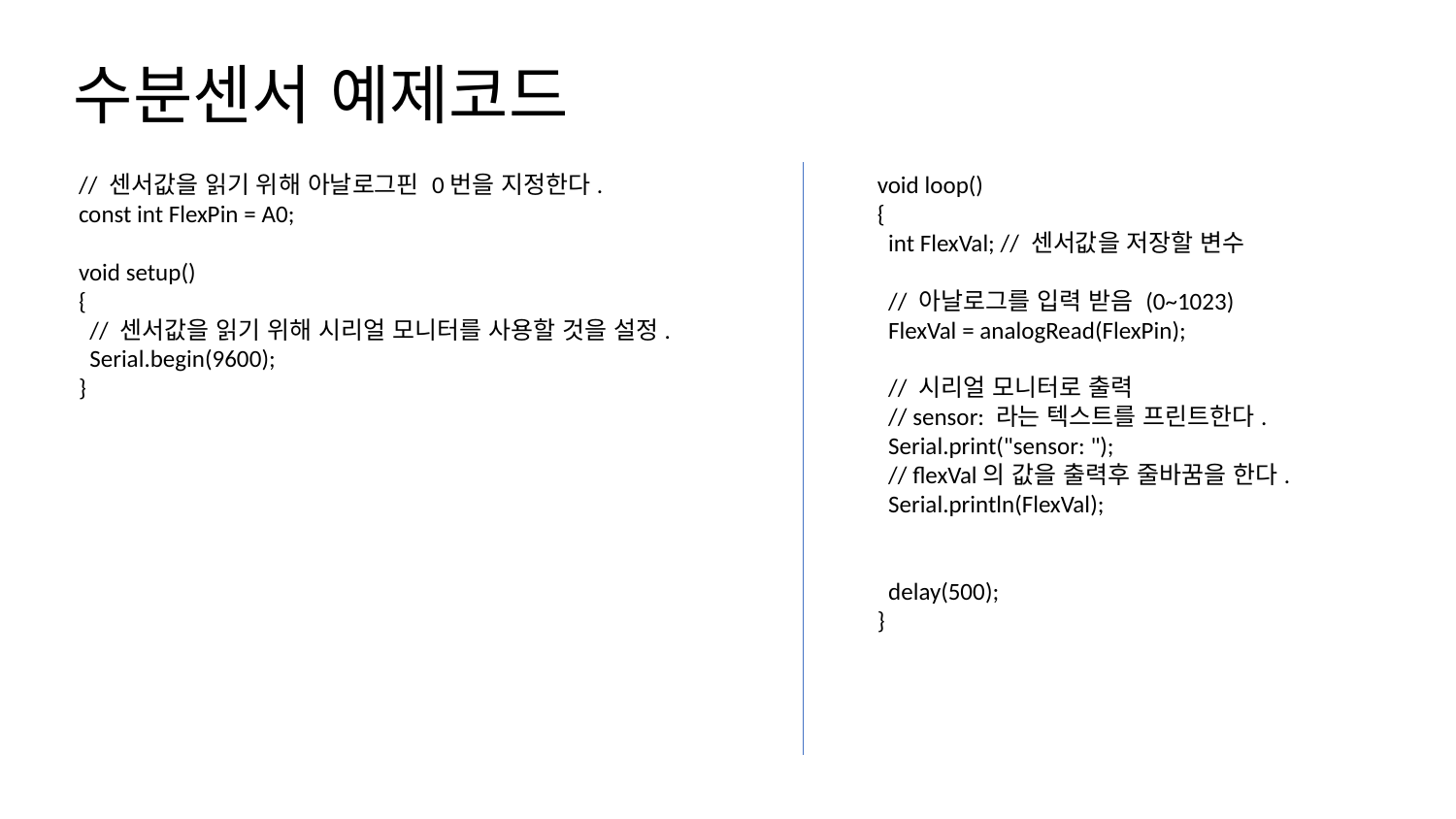

수분센서 예제코드
// 센서값을 읽기 위해 아날로그핀 0번을 지정한다.
const int FlexPin = A0;

void setup()
{
  // 센서값을 읽기 위해 시리얼 모니터를 사용할 것을 설정.
  Serial.begin(9600);
}

void loop()
{
  int FlexVal; // 센서값을 저장할 변수

  // 아날로그를 입력 받음 (0~1023)
  FlexVal = analogRead(FlexPin);

  // 시리얼 모니터로 출력
  // sensor: 라는 텍스트를 프린트한다.
  Serial.print("sensor: ");
  // flexVal의 값을 출력후 줄바꿈을 한다.
  Serial.println(FlexVal);

  delay(500);
}